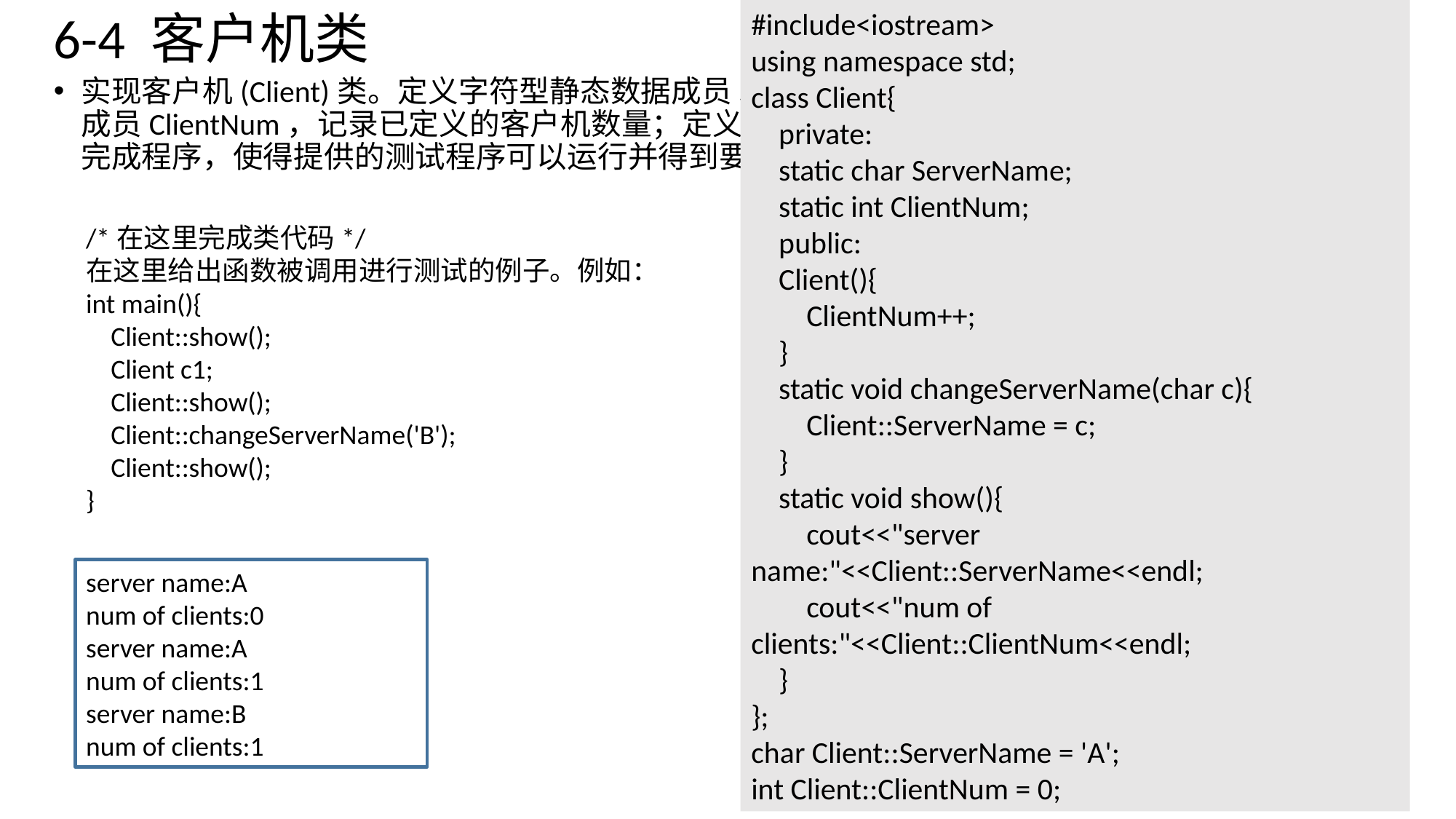

# 6-4 客户机类
#include<iostream>
using namespace std;
class Client{
    private:
    static char ServerName;
    static int ClientNum;
    public:
    Client(){
        ClientNum++;
    }
    static void changeServerName(char c){
        Client::ServerName = c;
    }
    static void show(){
        cout<<"server name:"<<Client::ServerName<<endl;
        cout<<"num of clients:"<<Client::ClientNum<<endl;
    }
};
char Client::ServerName = 'A';
int Client::ClientNum = 0;
实现客户机(Client)类。定义字符型静态数据成员ServerName，保存其服务器名称；整型静态数据成员ClientNum，记录已定义的客户机数量；定义静态函数ChangeServerName()改变服务器名称。完成程序，使得提供的测试程序可以运行并得到要求的结果。
/*在这里完成类代码*/
在这里给出函数被调用进行测试的例子。例如：
int main(){
    Client::show();
    Client c1;
    Client::show();
    Client::changeServerName('B');
    Client::show();
}
server name:A
num of clients:0
server name:A
num of clients:1
server name:B
num of clients:1